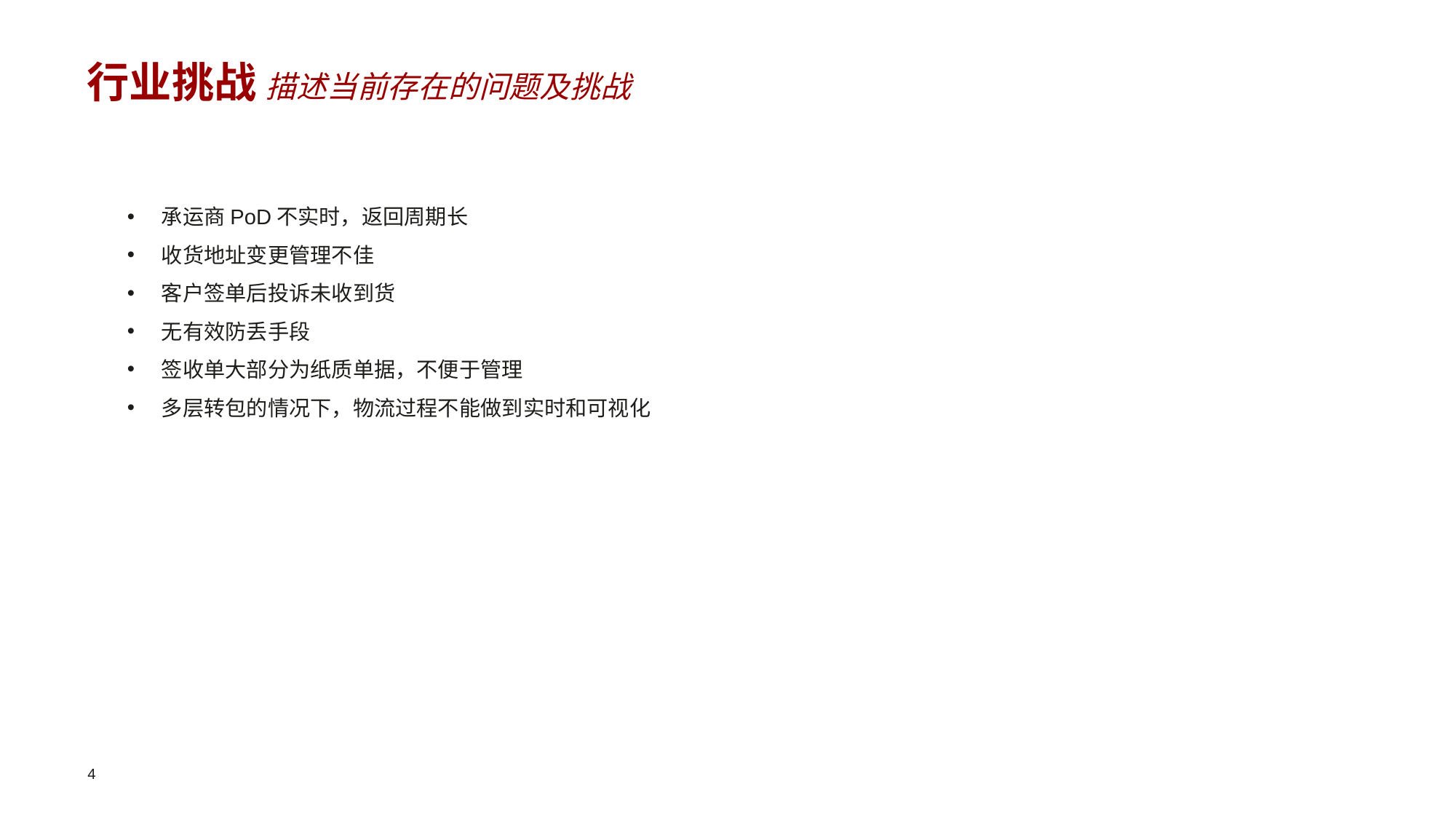

行业挑战 描述当前存在的问题及挑战
承运商PoD不实时，返回周期长
收货地址变更管理不佳
客户签单后投诉未收到货
无有效防丢手段
签收单大部分为纸质单据，不便于管理
多层转包的情况下，物流过程不能做到实时和可视化